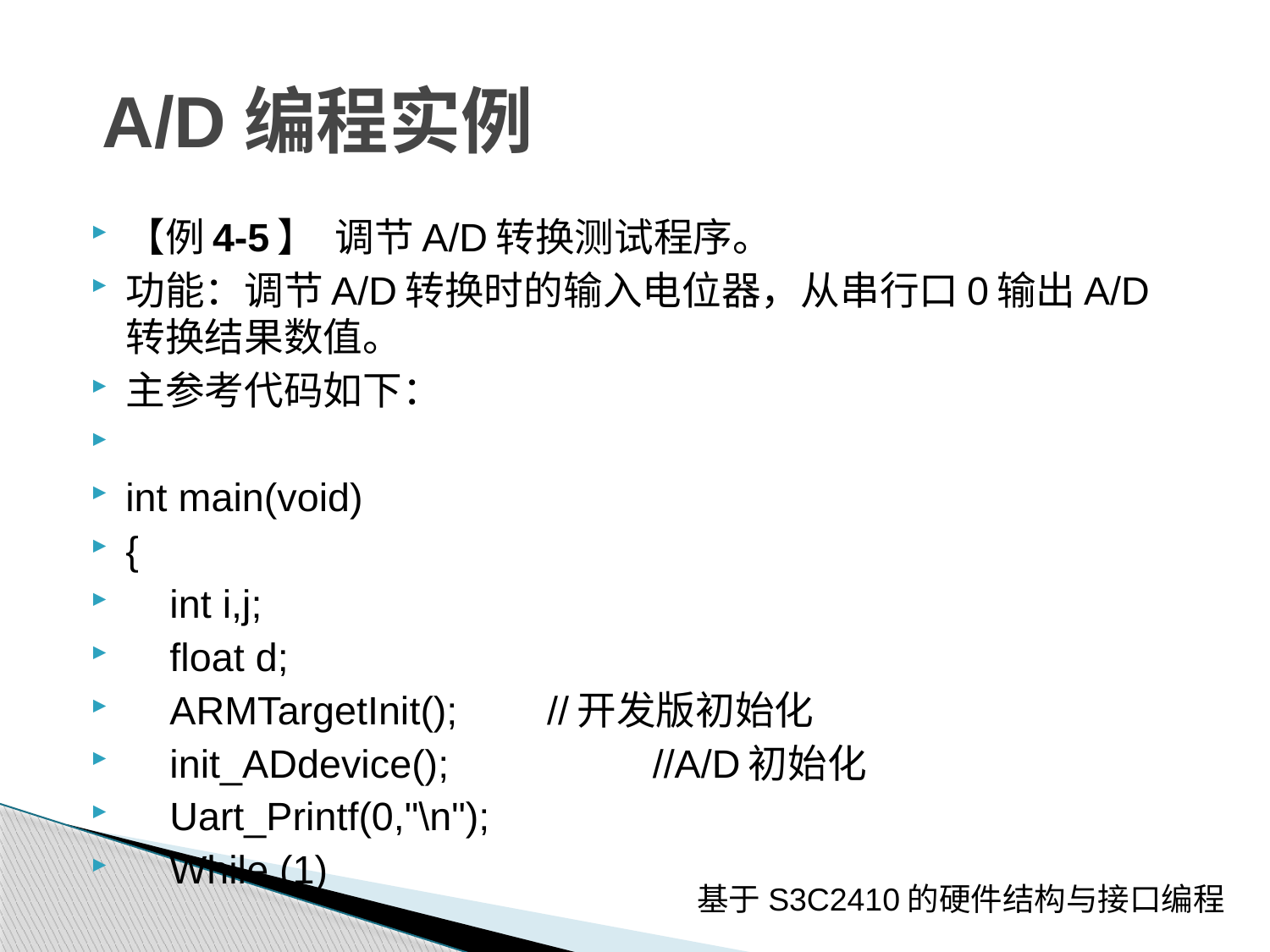

# A/D编程实例
【例4-5】  调节A/D转换测试程序。
功能：调节A/D转换时的输入电位器，从串行口0输出A/D转换结果数值。
主参考代码如下：

int main(void)
{
    int i,j;
    float d;
    ARMTargetInit(); 			//开发版初始化
    init_ADdevice();           			//A/D初始化
    Uart_Printf(0,"\n");
    While (1)
基于S3C2410的硬件结构与接口编程